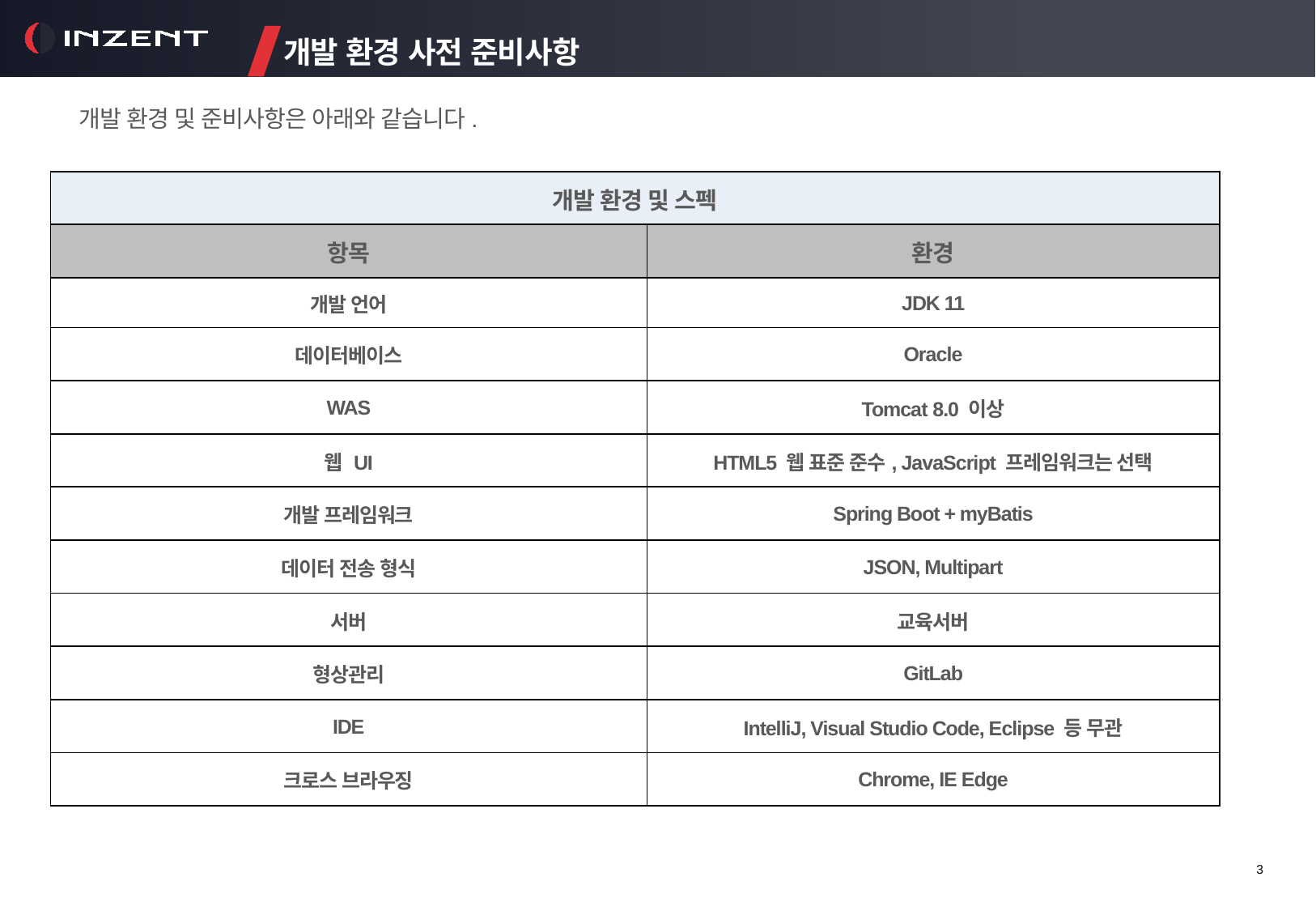

개발 환경 사전 준비사항
개발 환경 및 준비사항은 아래와 같습니다.
| 개발 환경 및 스펙 |  |
| --- | --- |
| 항목 | 환경 |
| 개발 언어 | JDK 11 |
| 데이터베이스 | Oracle |
| WAS | Tomcat 8.0 이상 |
| 웹 UI | HTML5 웹 표준 준수, JavaScript 프레임워크는 선택 |
| 개발 프레임워크 | Spring Boot + myBatis |
| 데이터 전송 형식 | JSON, Multipart |
| 서버 | 교육서버 |
| 형상관리 | GitLab |
| IDE | IntelliJ, Visual Studio Code, Eclipse 등 무관 |
| 크로스 브라우징 | Chrome, IE Edge |
3